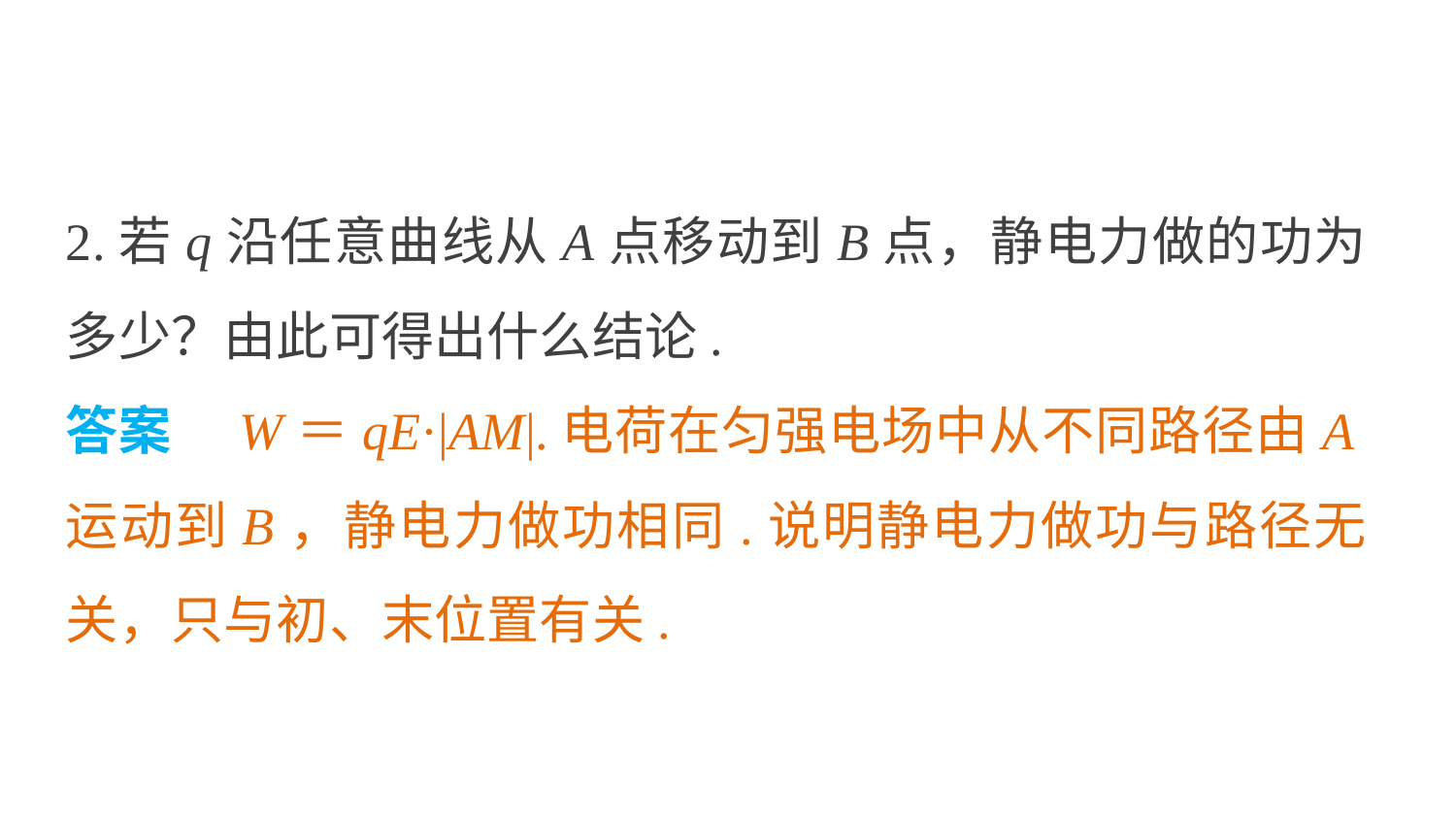

2.若q沿任意曲线从A点移动到B点，静电力做的功为多少？由此可得出什么结论.
答案　W＝qE·|AM|.电荷在匀强电场中从不同路径由A运动到B，静电力做功相同.说明静电力做功与路径无关，只与初、末位置有关.